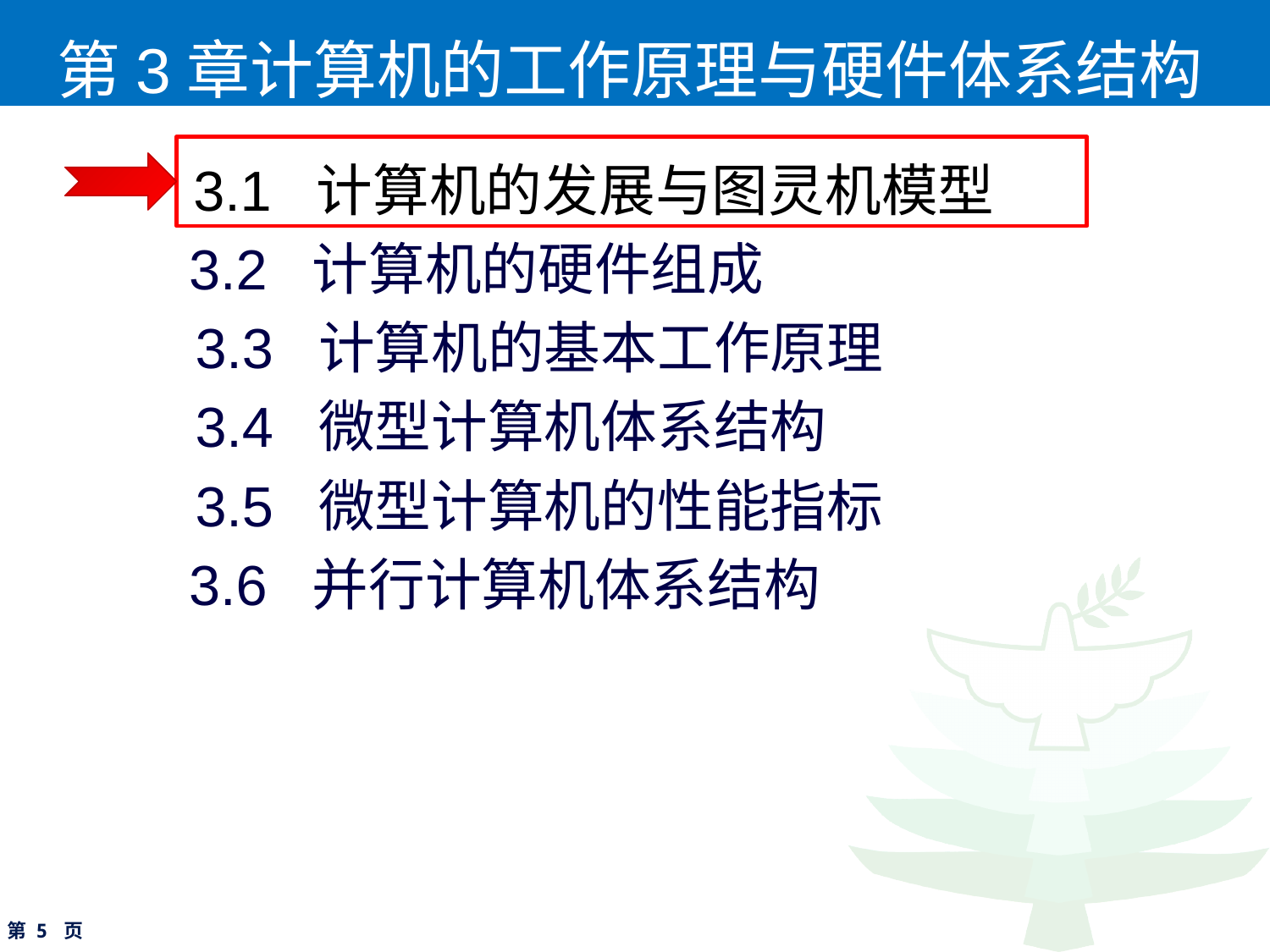

第3章计算机的工作原理与硬件体系结构

	 3.1  计算机的发展与图灵机模型
      3.2  计算机的硬件组成
	 3.3  计算机的基本工作原理
	 3.4  微型计算机体系结构
	 3.5  微型计算机的性能指标
      3.6  并行计算机体系结构